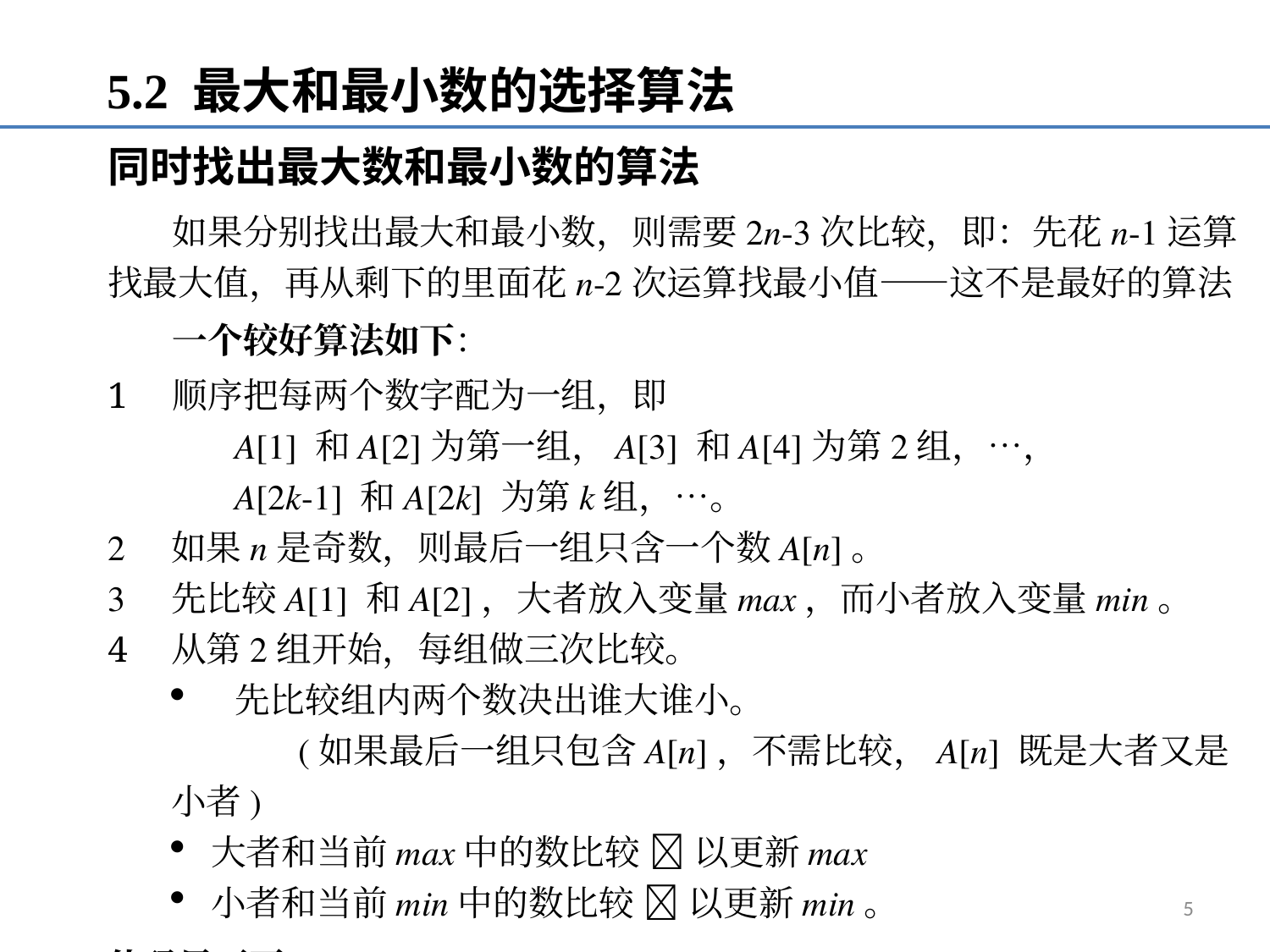

5.2 最大和最小数的选择算法
同时找出最大数和最小数的算法
如果分别找出最大和最小数，则需要2n-3次比较，即：先花n-1运算找最大值，再从剩下的里面花n-2次运算找最小值——这不是最好的算法
一个较好算法如下：
顺序把每两个数字配为一组，即
	A[1] 和A[2]为第一组，A[3] 和A[4]为第2组，…，
	A[2k-1] 和A[2k] 为第k组，…。
2	如果n是奇数，则最后一组只含一个数A[n]。
3	先比较A[1] 和A[2]，大者放入变量max，而小者放入变量min。
从第2组开始，每组做三次比较。
先比较组内两个数决出谁大谁小。
	(如果最后一组只包含A[n]，不需比较，A[n] 既是大者又是小者)
大者和当前max中的数比较 ⇒ 以更新max
小者和当前min中的数比较 ⇒ 以更新min。
伪码见下页
5